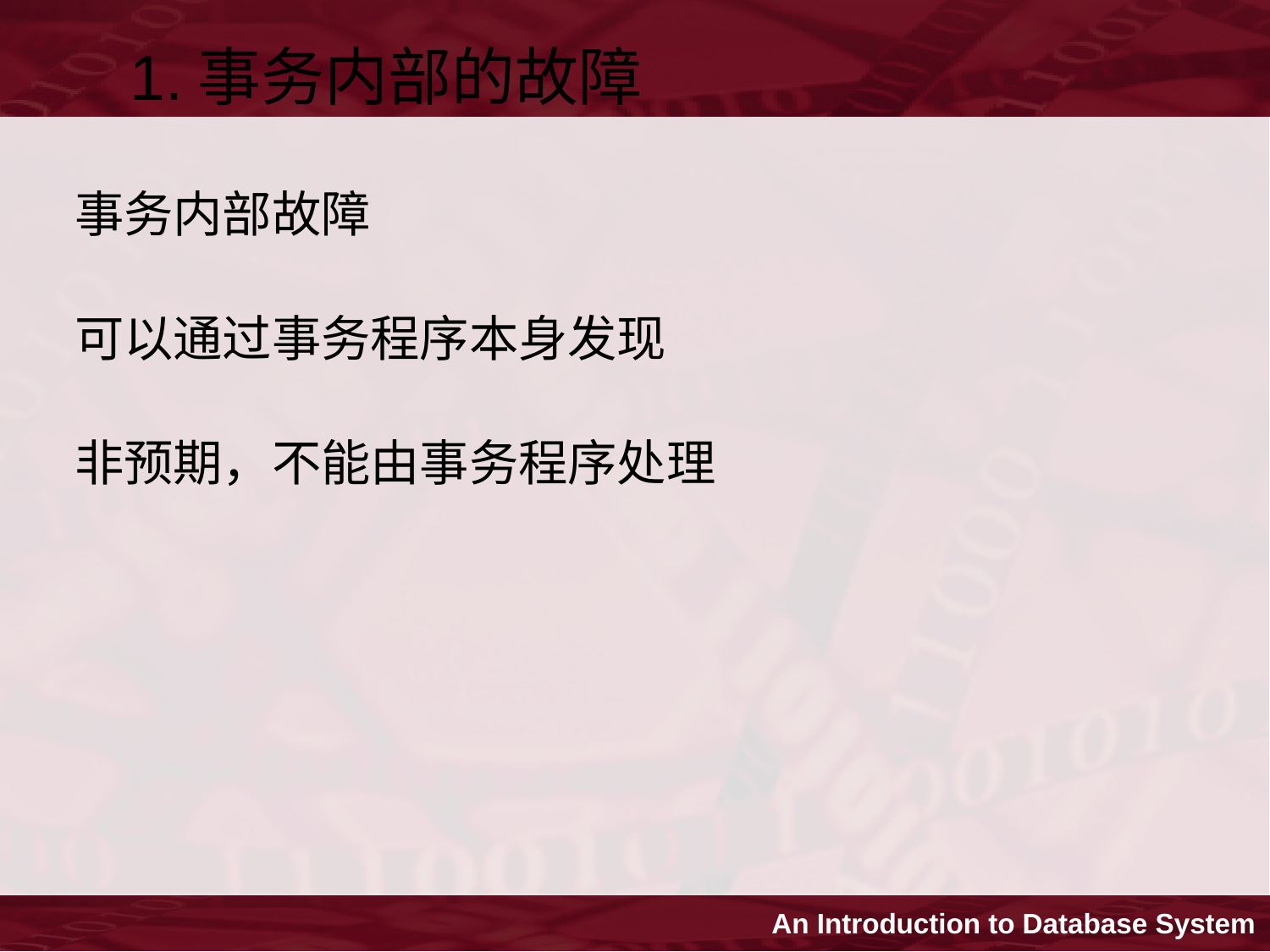

1.事务内部的故障
事务内部故障
可以通过事务程序本身发现
非预期，不能由事务程序处理